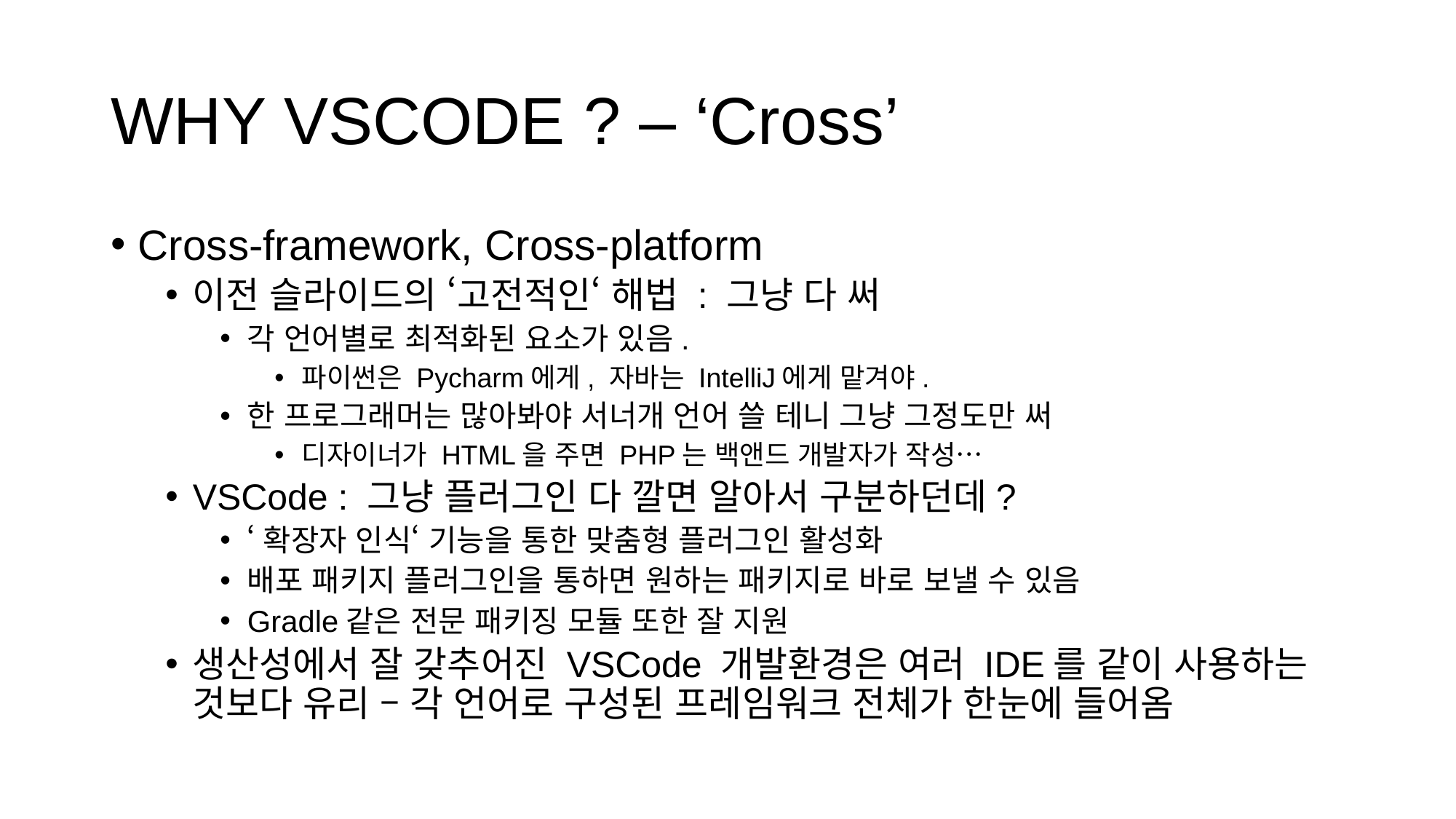

# WHY VSCODE ? – ‘Cross’
Cross-framework, Cross-platform
이전 슬라이드의 ‘고전적인‘ 해법 : 그냥 다 써
각 언어별로 최적화된 요소가 있음.
파이썬은 Pycharm에게, 자바는 IntelliJ에게 맡겨야.
한 프로그래머는 많아봐야 서너개 언어 쓸 테니 그냥 그정도만 써
디자이너가 HTML을 주면 PHP는 백앤드 개발자가 작성…
VSCode : 그냥 플러그인 다 깔면 알아서 구분하던데?
‘확장자 인식‘ 기능을 통한 맞춤형 플러그인 활성화
배포 패키지 플러그인을 통하면 원하는 패키지로 바로 보낼 수 있음
Gradle같은 전문 패키징 모듈 또한 잘 지원
생산성에서 잘 갖추어진 VSCode 개발환경은 여러 IDE를 같이 사용하는 것보다 유리 – 각 언어로 구성된 프레임워크 전체가 한눈에 들어옴